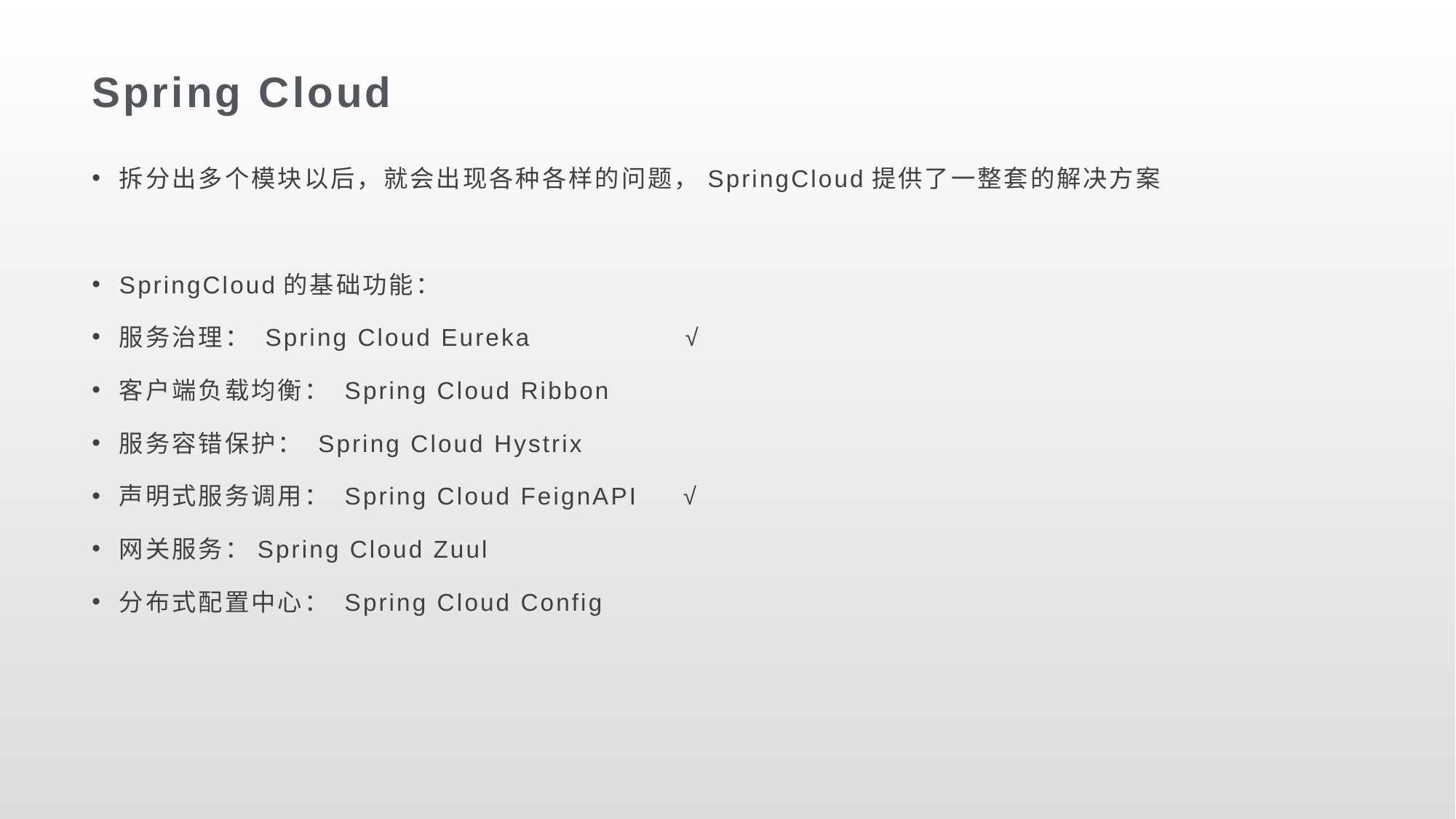

# Spring Cloud
拆分出多个模块以后，就会出现各种各样的问题，SpringCloud提供了一整套的解决方案

SpringCloud的基础功能：
服务治理： Spring Cloud Eureka                 √
客户端负载均衡： Spring Cloud Ribbon
服务容错保护： Spring Cloud Hystrix
声明式服务调用： Spring Cloud FeignAPI     √
网关服务：Spring Cloud Zuul
分布式配置中心： Spring Cloud Config